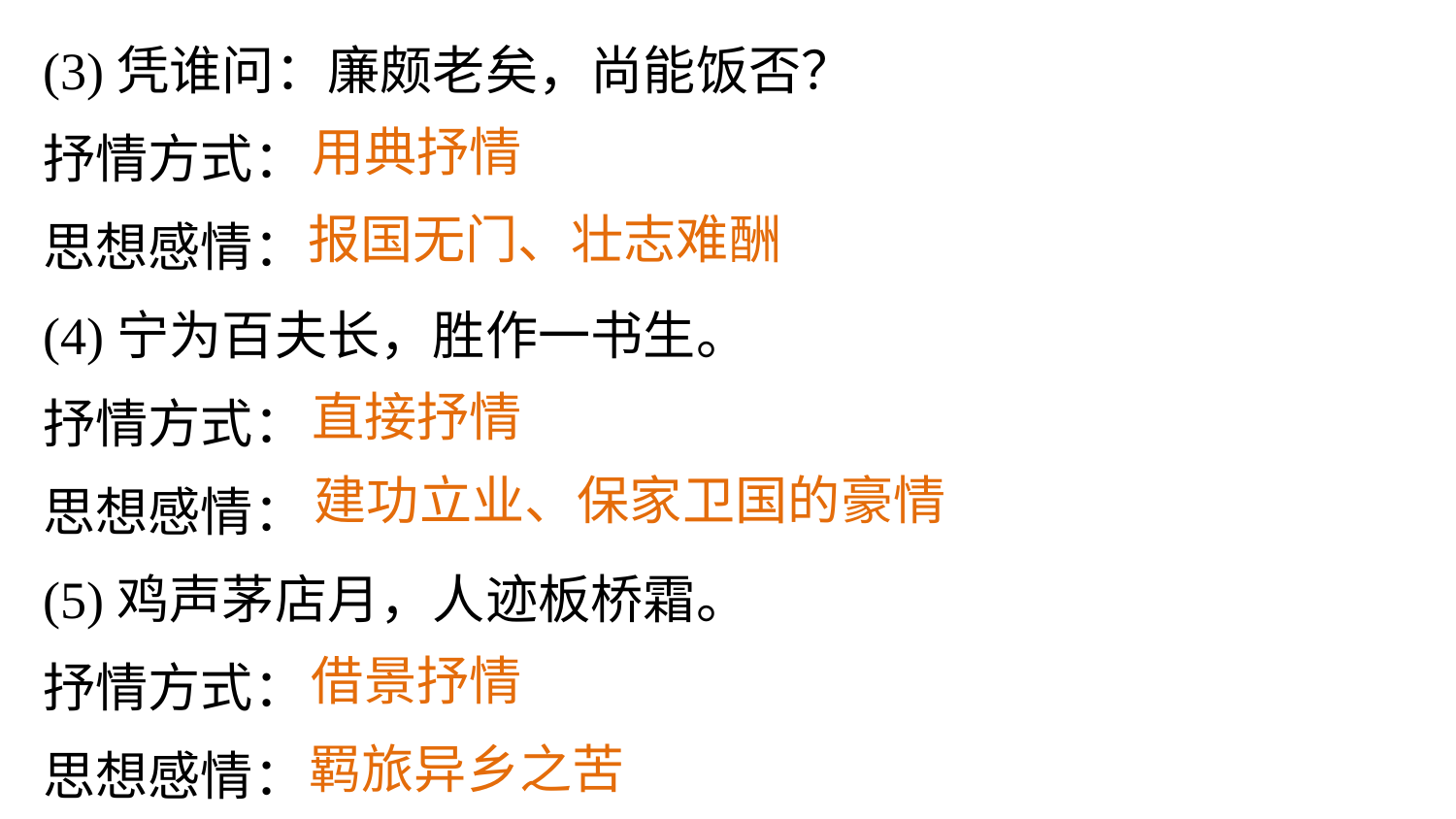

(3)凭谁问：廉颇老矣，尚能饭否？
抒情方式：
思想感情：
(4)宁为百夫长，胜作一书生。
抒情方式：
思想感情：
(5)鸡声茅店月，人迹板桥霜。
抒情方式：
思想感情：
用典抒情
报国无门、壮志难酬
直接抒情
建功立业、保家卫国的豪情
借景抒情
羁旅异乡之苦